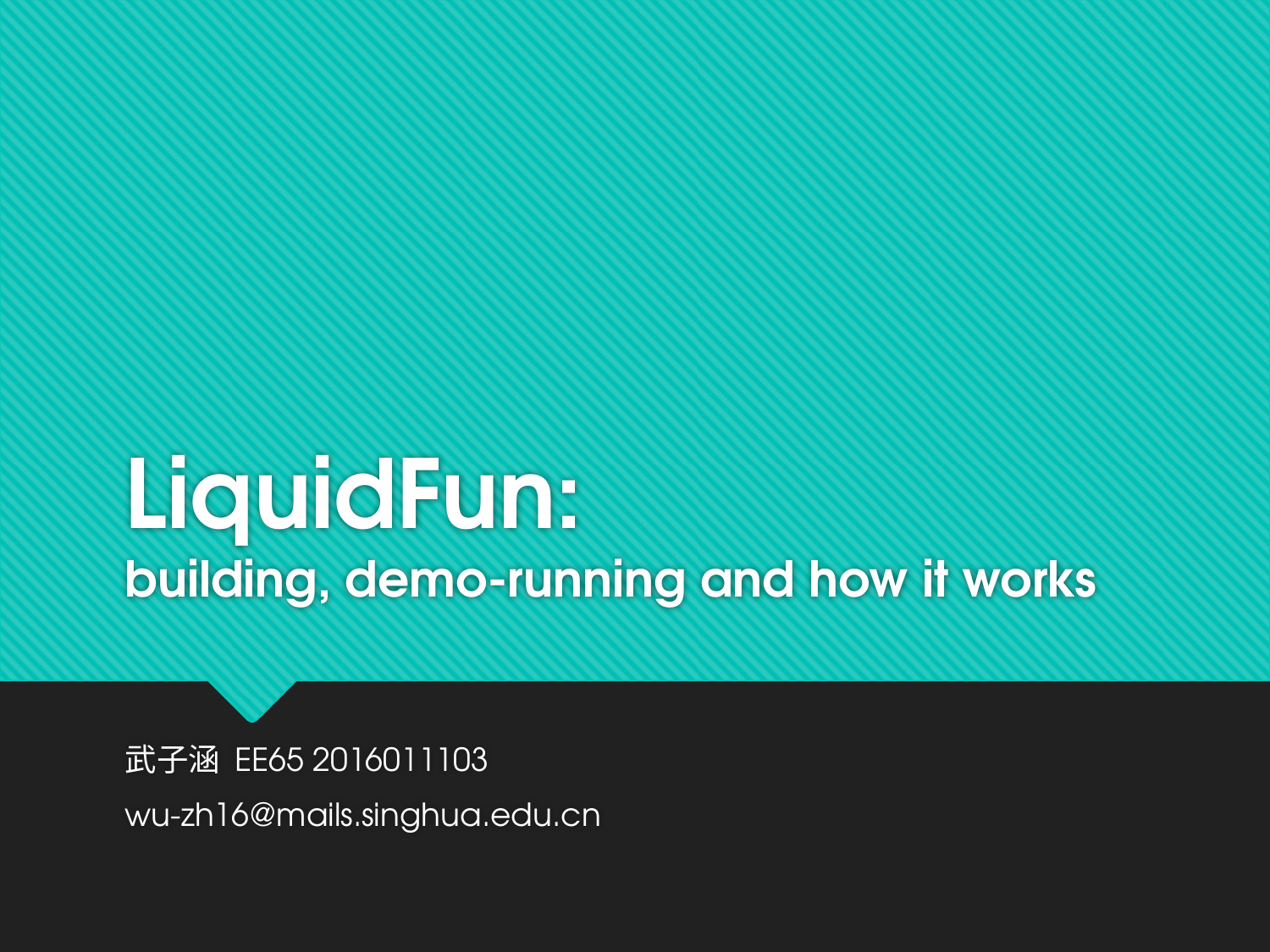

# LiquidFun: building, demo-running and how it works
武子涵 EE65 2016011103
wu-zh16@mails.singhua.edu.cn